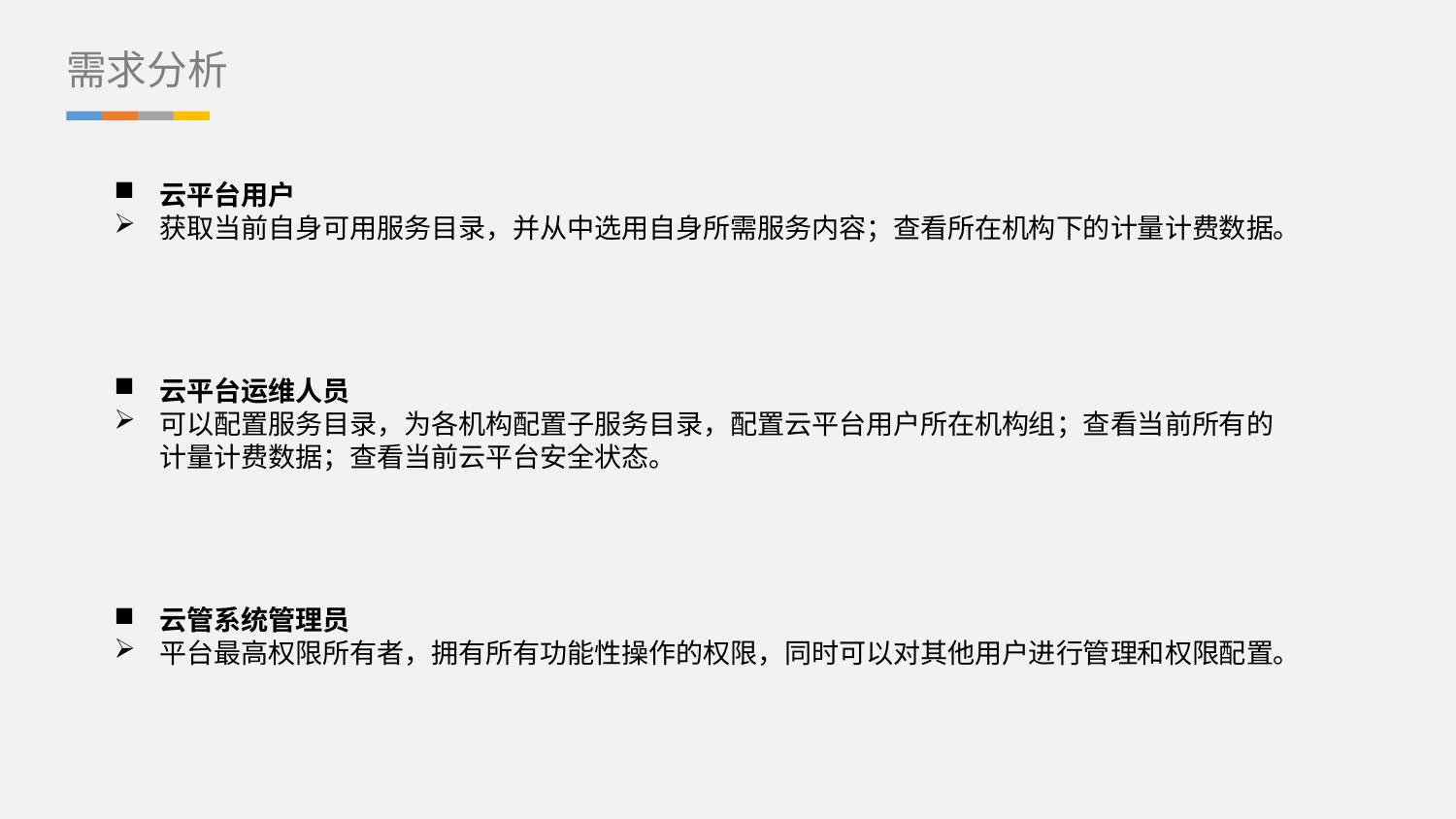

需求分析

云平台用户
获取当前自身可用服务目录，并从中选用自身所需服务内容；查看所在机构下的计量计费数据。

云平台运维人员
可以配置服务目录，为各机构配置子服务目录，配置云平台用户所在机构组；查看当前所有的计量计费数据；查看当前云平台安全状态。

云管系统管理员
平台最高权限所有者，拥有所有功能性操作的权限，同时可以对其他用户进行管理和权限配置。